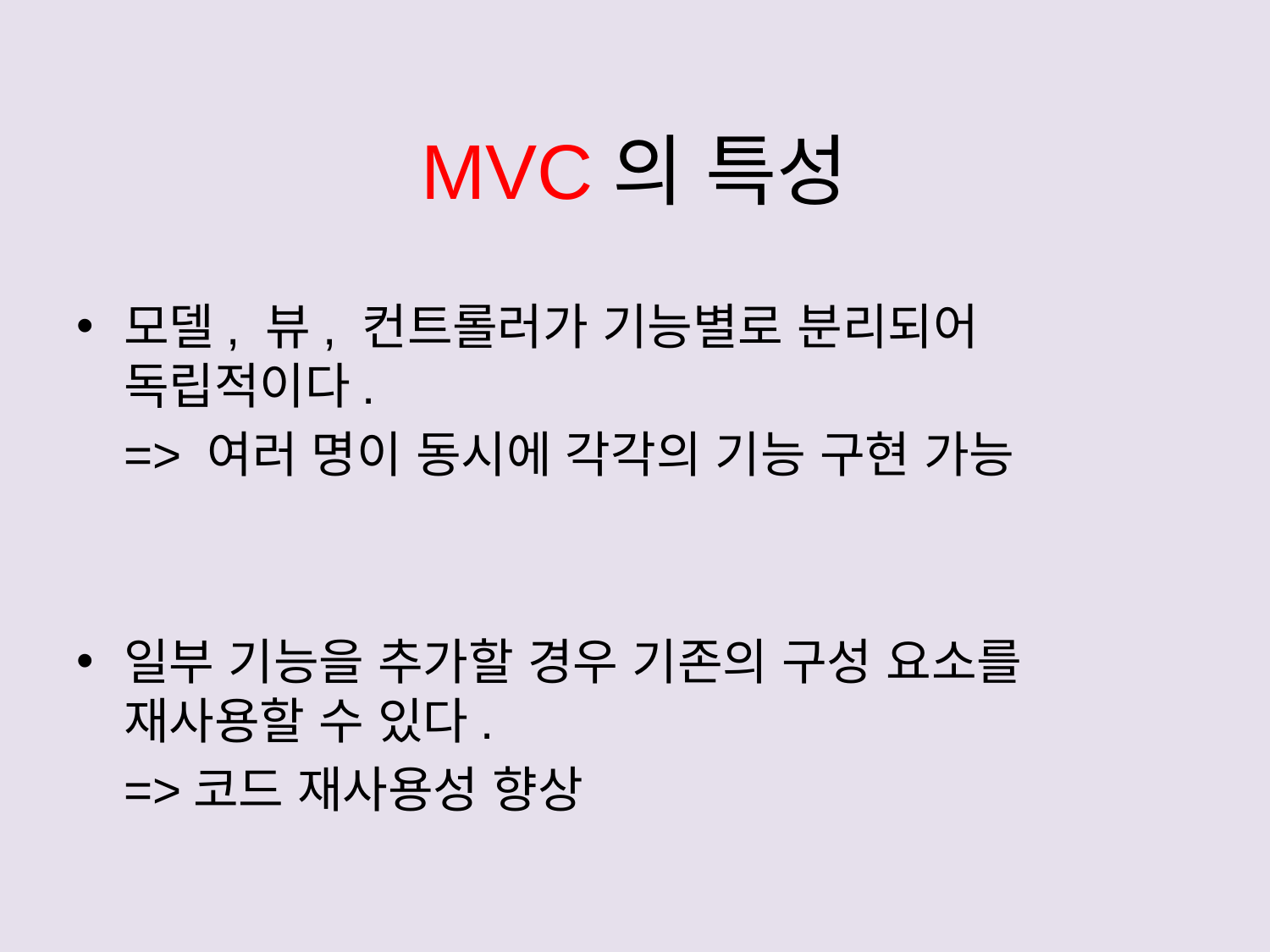

# MVC의 특성
모델, 뷰, 컨트롤러가 기능별로 분리되어 독립적이다.
	=> 여러 명이 동시에 각각의 기능 구현 가능

일부 기능을 추가할 경우 기존의 구성 요소를 재사용할 수 있다.
	=>코드 재사용성 향상